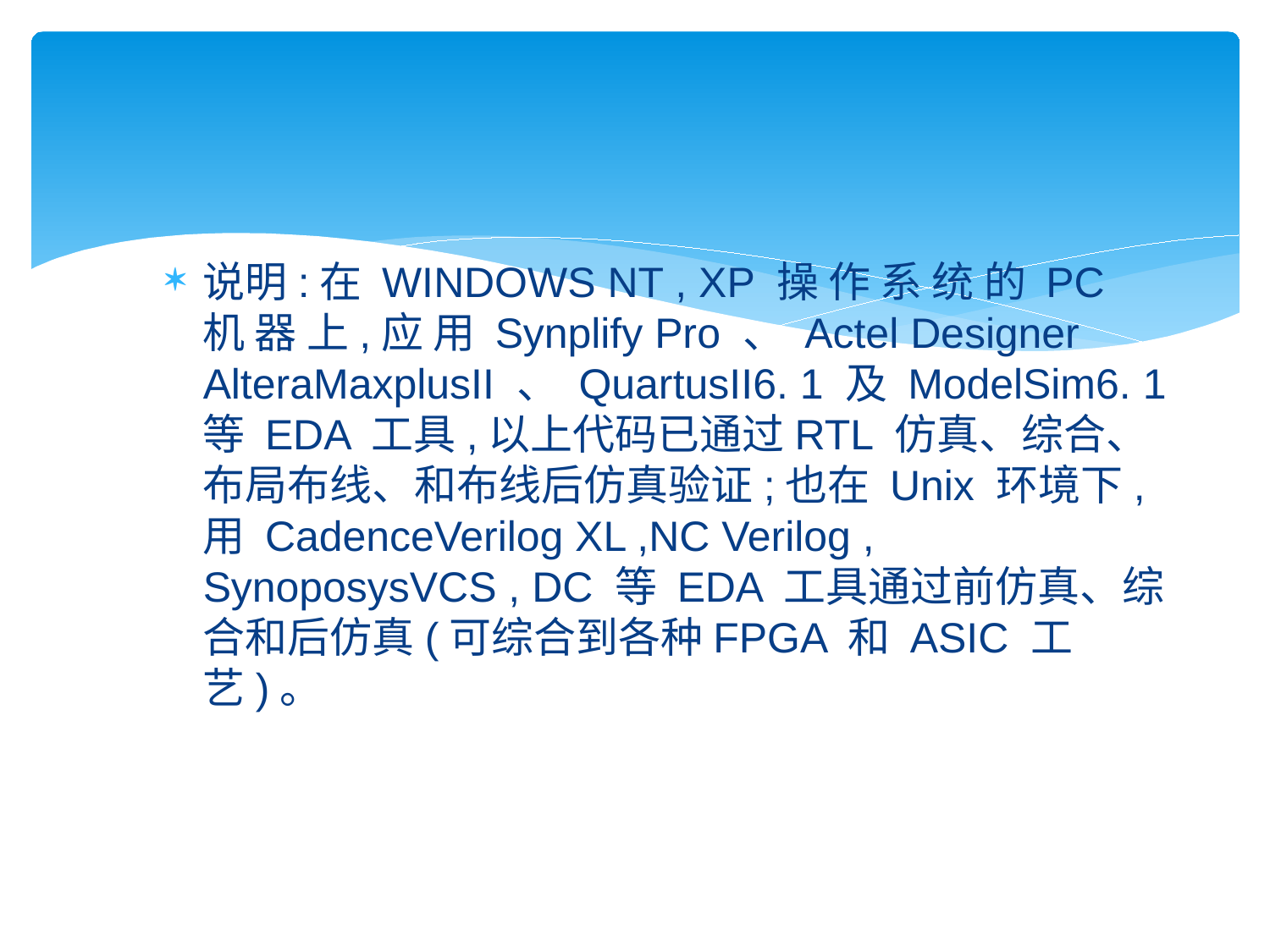

#
说明:在 WINDOWS NT , XP 操 作 系 统 的 PC 机 器 上,应 用 Synplify Pro 、 Actel Designer AlteraMaxplusII 、 QuartusII6. 1 及 ModelSim6. 1 等 EDA 工具,以上代码已通过RTL 仿真、综合、布局布线、和布线后仿真验证;也在 Unix 环境下,用 CadenceVerilog XL ,NC Verilog , SynoposysVCS , DC 等 EDA 工具通过前仿真、综合和后仿真(可综合到各种FPGA 和 ASIC 工艺)。